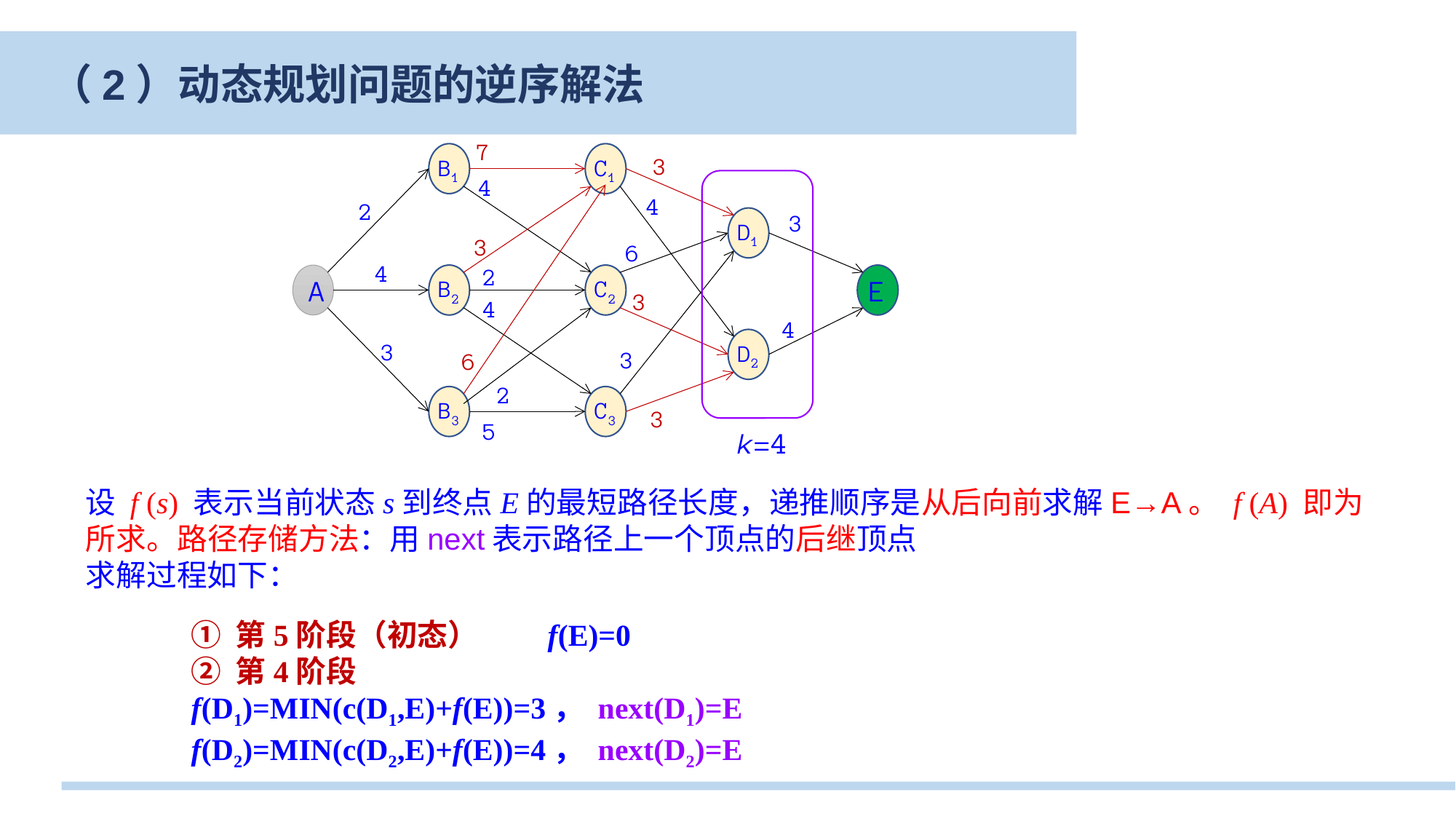

（2）动态规划问题的逆序解法
7
B1
C1
3
4
4
2
D1
3
3
6
4
2
A
B2
C2
E
3
4
4
D2
3
3
6
2
B3
C3
3
5

k=4
设 f (s) 表示当前状态s到终点E的最短路径长度，递推顺序是从后向前求解E→A。 f (A) 即为所求。路径存储方法：用next表示路径上一个顶点的后继顶点
求解过程如下：
① 第5阶段（初态）         f(E)=0
② 第4阶段
f(D1)=MIN(c(D1,E)+f(E))=3， next(D1)=E
f(D2)=MIN(c(D2,E)+f(E))=4， next(D2)=E